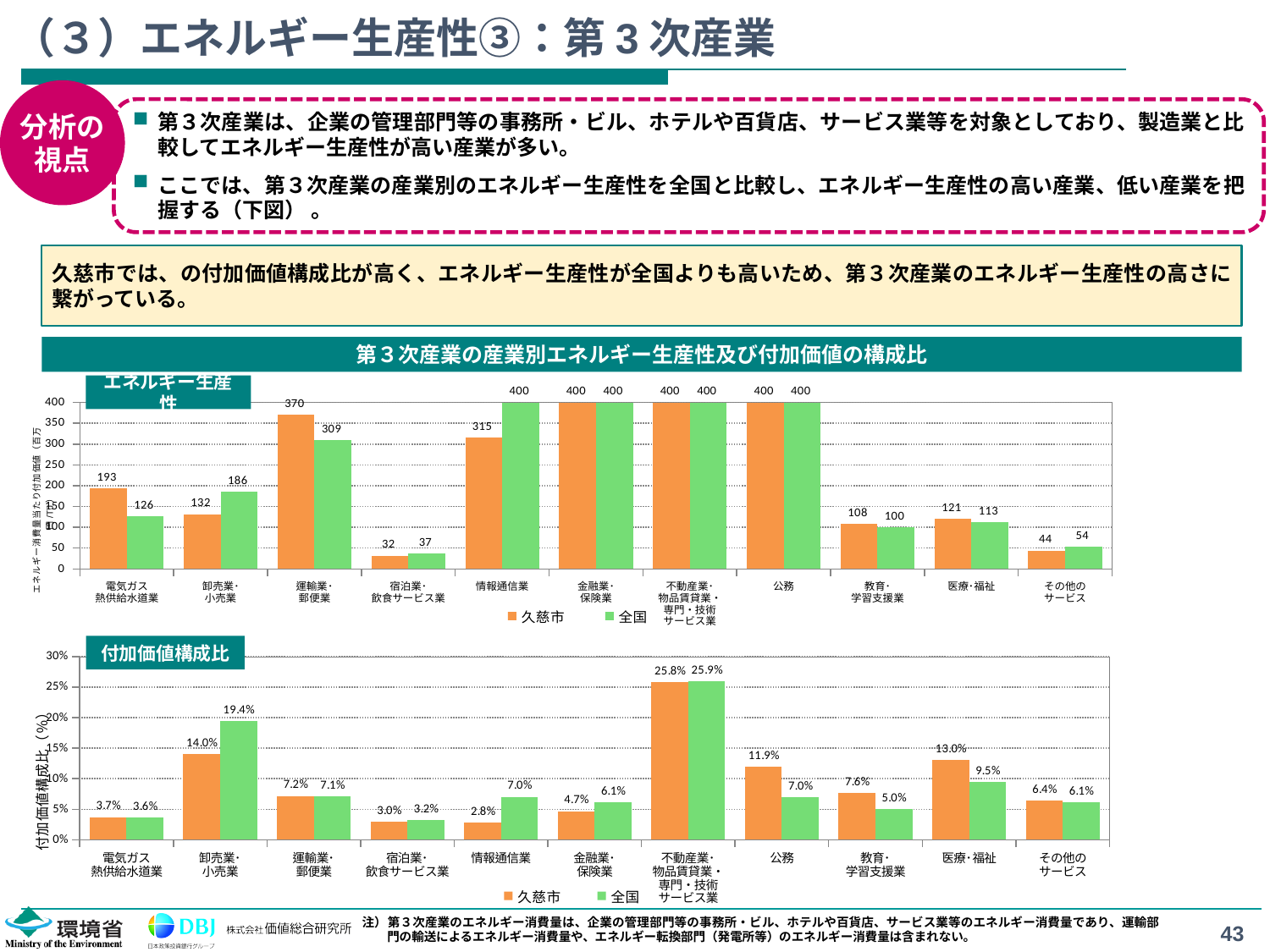

# （３）エネルギー生産性③：第3次産業
分析の
視点
第３次産業は、企業の管理部門等の事務所・ビル、ホテルや百貨店、サービス業等を対象としており、製造業と比較してエネルギー生産性が高い産業が多い。
ここでは、第３次産業の産業別のエネルギー生産性を全国と比較し、エネルギー生産性の高い産業、低い産業を把握する（下図） 。
久慈市では、の付加価値構成比が高く、エネルギー生産性が全国よりも高いため、第３次産業のエネルギー生産性の高さに繋がっている。
第３次産業の産業別エネルギー生産性及び付加価値の構成比
エネルギー生産性

### Chart

| Category | 久慈市 | 全国 |
|---|---|---|
| 電気ガス
熱供給水道業 | 193.09271293666643 | 125.95064442496991 |
| 卸売業･
小売業 | 131.59146545163927 | 186.01486237336098 |
| 運輸業･
郵便業 | 370.18012000947385 | 309.21528695098306 |
| 宿泊業･
飲食サービス業 | 32.064821226942776 | 37.489739196324074 |
| 情報通信業 | 315.02315697467316 | 400.0 |
| 金融業･
保険業 | 400.0 | 400.0 |
| 不動産業･
物品賃貸業・
専門・技術
サービス業 | 400.0 | 400.0 |
| 公務 | 400.0 | 400.0 |
| 教育･
学習支援業 | 108.48066491910511 | 99.76173396620263 |
| 医療･福祉 | 120.53759534314815 | 112.57147131509153 |
| その他の
サービス | 44.287383535192795 | 53.84093808741973 |
付加価値構成比

### Chart

| Category | 久慈市 | 全国 |
|---|---|---|
| 電気ガス
熱供給水道業 | 0.036753782702295366 | 0.03644080172223837 |
| 卸売業･
小売業 | 0.14027008921701223 | 0.1943691747398764 |
| 運輸業･
郵便業 | 0.07151110208304065 | 0.07106143456002158 |
| 宿泊業･
飲食サービス業 | 0.02960690443197352 | 0.032464171068134345 |
| 情報通信業 | 0.02756838581089452 | 0.06993688162019397 |
| 金融業･
保険業 | 0.04655720479414768 | 0.060737373837826784 |
| 不動産業･
物品賃貸業・
専門・技術
サービス業 | 0.2582126133737661 | 0.2590962645580796 |
| 公務 | 0.11916682066399989 | 0.06954013452762227 |
| 教育･
学習支援業 | 0.07611687969833726 | 0.05026178503740051 |
| 医療･福祉 | 0.1301550881446231 | 0.09491336728888282 |
| その他の
サービス | 0.0640811290799096 | 0.06117861103972331 |
注）	第３次産業のエネルギー消費量は、企業の管理部門等の事務所・ビル、ホテルや百貨店、サービス業等のエネルギー消費量であり、運輸部門の輸送によるエネルギー消費量や、エネルギー転換部門（発電所等）のエネルギー消費量は含まれない。
43